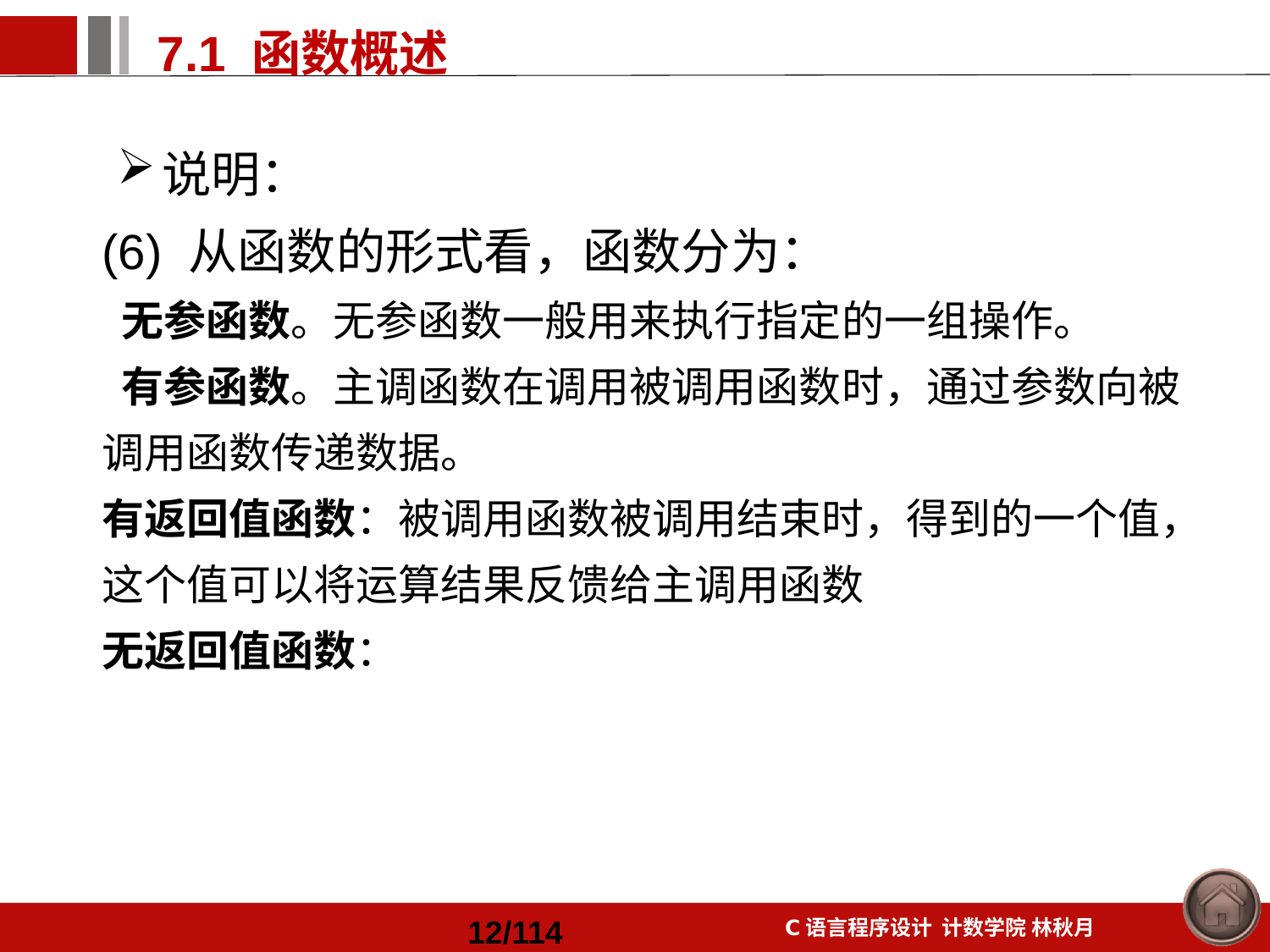

说明：
(6) 从函数的形式看，函数分为：
 无参函数。无参函数一般用来执行指定的一组操作。
 有参函数。主调函数在调用被调用函数时，通过参数向被调用函数传递数据。
有返回值函数：被调用函数被调用结束时，得到的一个值，这个值可以将运算结果反馈给主调用函数
无返回值函数：